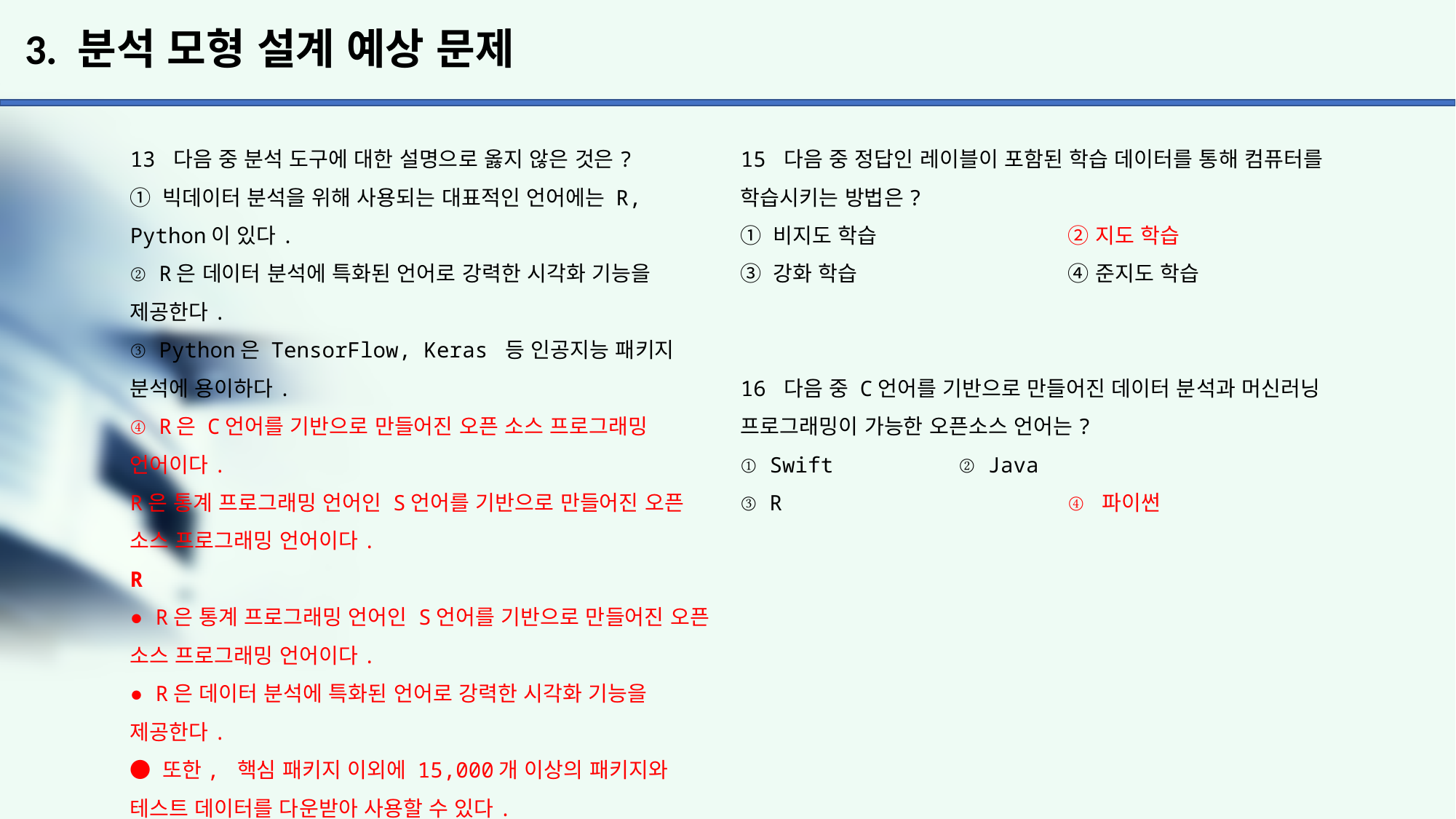

# 3. 분석 모형 설계 예상 문제
13 다음 중 분석 도구에 대한 설명으로 옳지 않은 것은?
① 빅데이터 분석을 위해 사용되는 대표적인 언어에는 R, Python이 있다.
② R은 데이터 분석에 특화된 언어로 강력한 시각화 기능을 제공한다.
③ Python은 TensorFlow, Keras 등 인공지능 패키지 분석에 용이하다.
④ R은 C언어를 기반으로 만들어진 오픈 소스 프로그래밍 언어이다.
R은 통계 프로그래밍 언어인 S언어를 기반으로 만들어진 오픈 소스 프로그래밍 언어이다.
R
● R은 통계 프로그래밍 언어인 S언어를 기반으로 만들어진 오픈 소스 프로그래밍 언어이다.
● R은 데이터 분석에 특화된 언어로 강력한 시각화 기능을 제공한다.
● 또한, 핵심 패키지 이외에 15,000개 이상의 패키지와 테스트 데이터를 다운받아 사용할 수 있다.
● R의 대표적인 통합 개발 환경(IDE)은 RStudio이다.
● Windows, Mac OS, Linux 등 다양한 OS를 지원한다.
14 다음과 같은 조사를 하고자 하는 경우 선택할 수 있는 모델은?
	•기저귀를 구입하는 고객이 맥주를 구입하는 경우
	•아이스크림을 구입한 고객이 장난감을 구입하는 	  경우
	•아동복을 구입한 고객이 스케치북을 구입한 경우
① 군집화 모델		② 예측 모델
③ 분류 모델 		④ 연관규칙 모델
연관규칙 모델(Association Rule)
▶ 주어지는 데이터에서 동시에 발생하는 사건 혹은 항목 간에 규칙을 수치화하는 기법으로 장바구니 분석이라고도 하며, 주로 마케팅 분야에서 활용된다.
15 다음 중 정답인 레이블이 포함된 학습 데이터를 통해 컴퓨터를 학습시키는 방법은?
① 비지도 학습		② 지도 학습
③ 강화 학습 		④ 준지도 학습

16 다음 중 C언어를 기반으로 만들어진 데이터 분석과 머신러닝 프로그래밍이 가능한 오픈소스 언어는?
① Swift 		② Java
③ R			④ 파이썬